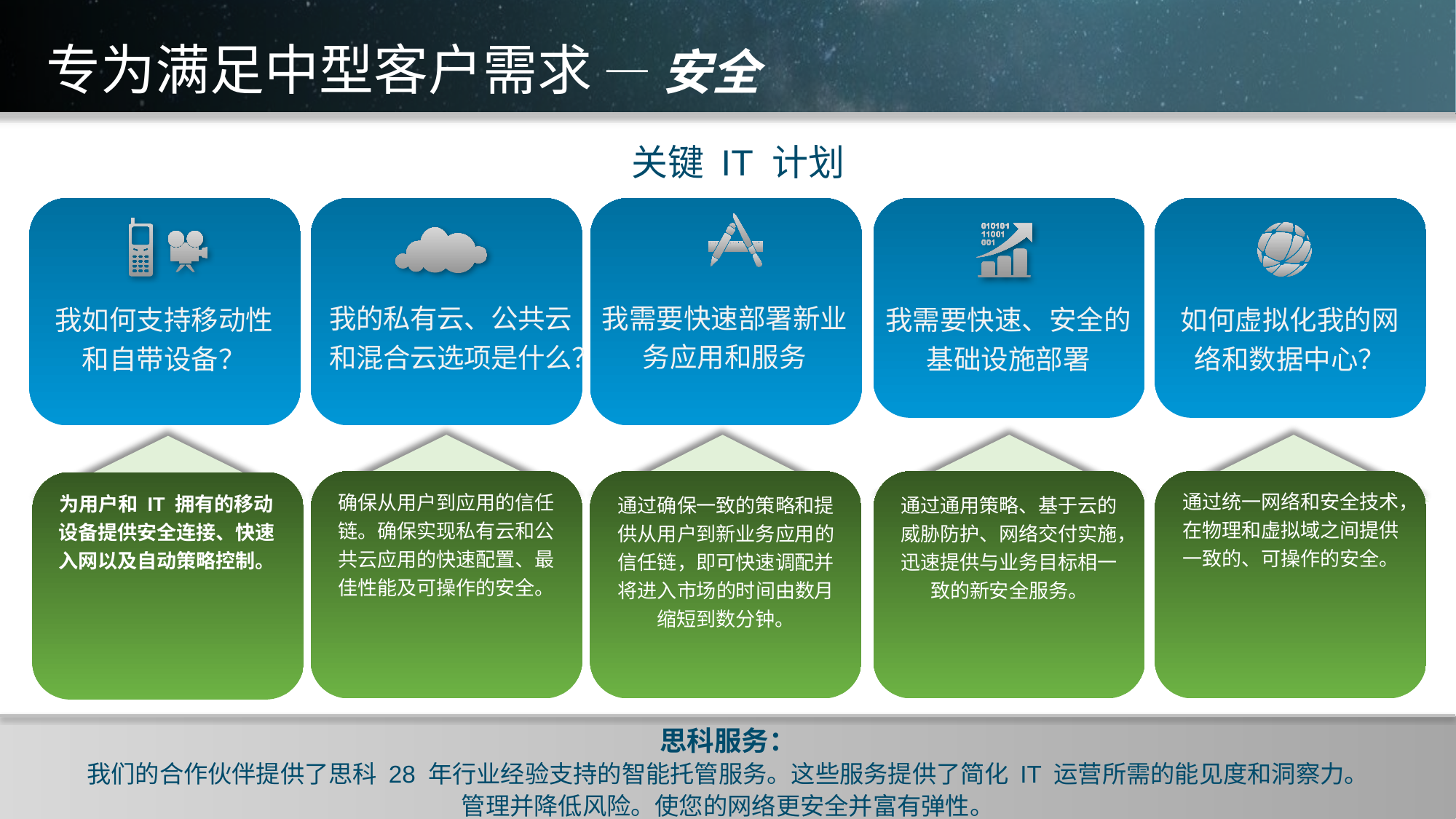

# 专为满足中型客户需求 — 安全
关键 IT 计划

我需要快速部署新业务应用和服务
我需要快速、安全的基础设施部署
如何虚拟化我的网络和数据中心？
我的私有云、公共云和混合云选项是什么？
我如何支持移动性
和自带设备？

通过统一网络和安全技术，在物理和虚拟域之间提供一致的、可操作的安全。
为用户和 IT 拥有的移动设备提供安全连接、快速入网以及自动策略控制。
确保从用户到应用的信任链。确保实现私有云和公共云应用的快速配置、最佳性能及可操作的安全。

通过确保一致的策略和提供从用户到新业务应用的信任链，即可快速调配并将进入市场的时间由数月缩短到数分钟。
通过通用策略、基于云的威胁防护、网络交付实施，迅速提供与业务目标相一致的新安全服务。
思科服务：
我们的合作伙伴提供了思科 28 年行业经验支持的智能托管服务。这些服务提供了简化 IT 运营所需的能见度和洞察力。
管理并降低风险。使您的网络更安全并富有弹性。